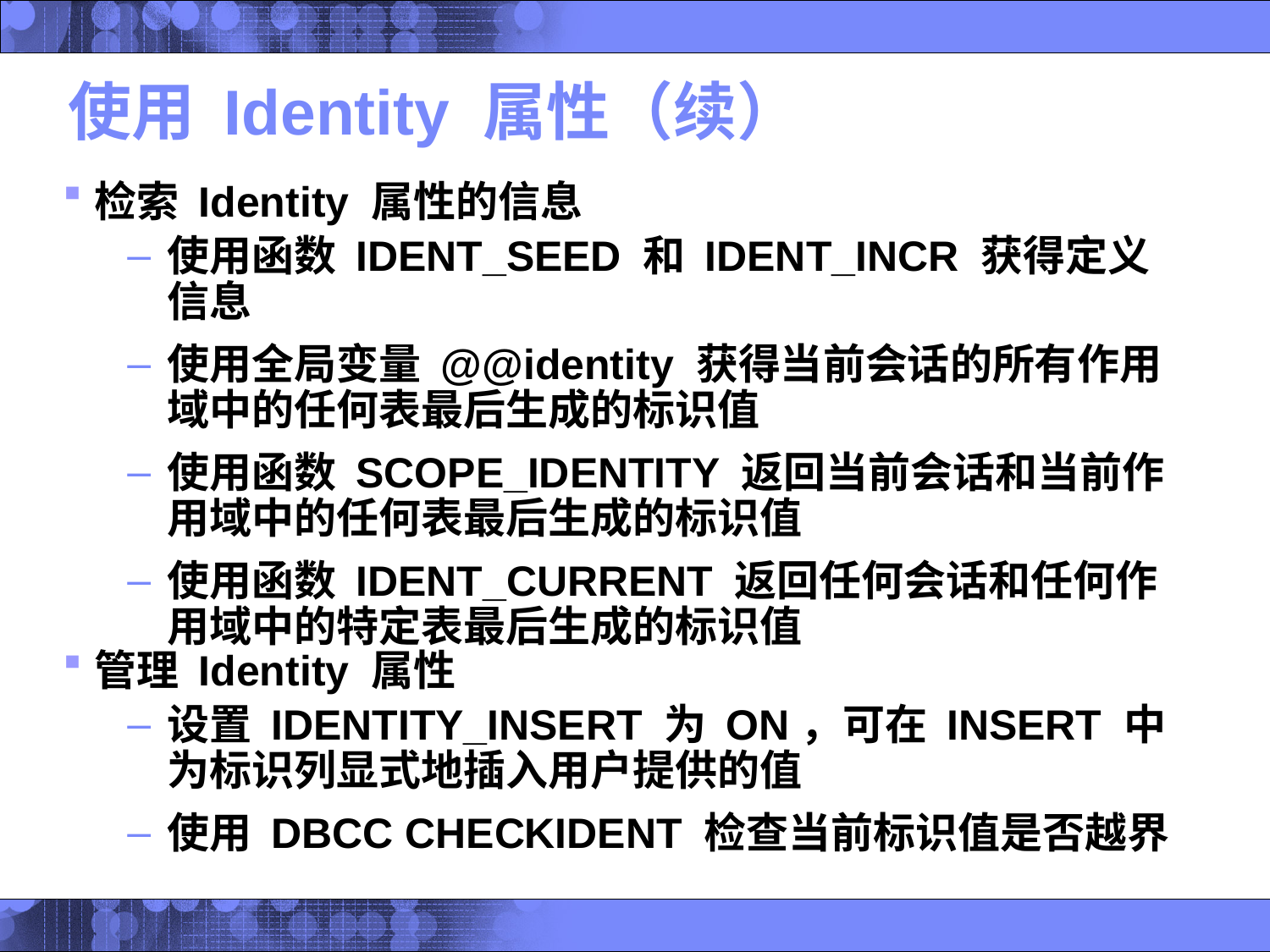

# 使用 Identity 属性（续）
检索 Identity 属性的信息
使用函数 IDENT_SEED 和 IDENT_INCR 获得定义信息
使用全局变量 @@identity 获得当前会话的所有作用域中的任何表最后生成的标识值
使用函数 SCOPE_IDENTITY 返回当前会话和当前作用域中的任何表最后生成的标识值
使用函数 IDENT_CURRENT 返回任何会话和任何作用域中的特定表最后生成的标识值
管理 Identity 属性
设置 IDENTITY_INSERT 为 ON，可在 INSERT 中为标识列显式地插入用户提供的值
使用 DBCC CHECKIDENT 检查当前标识值是否越界